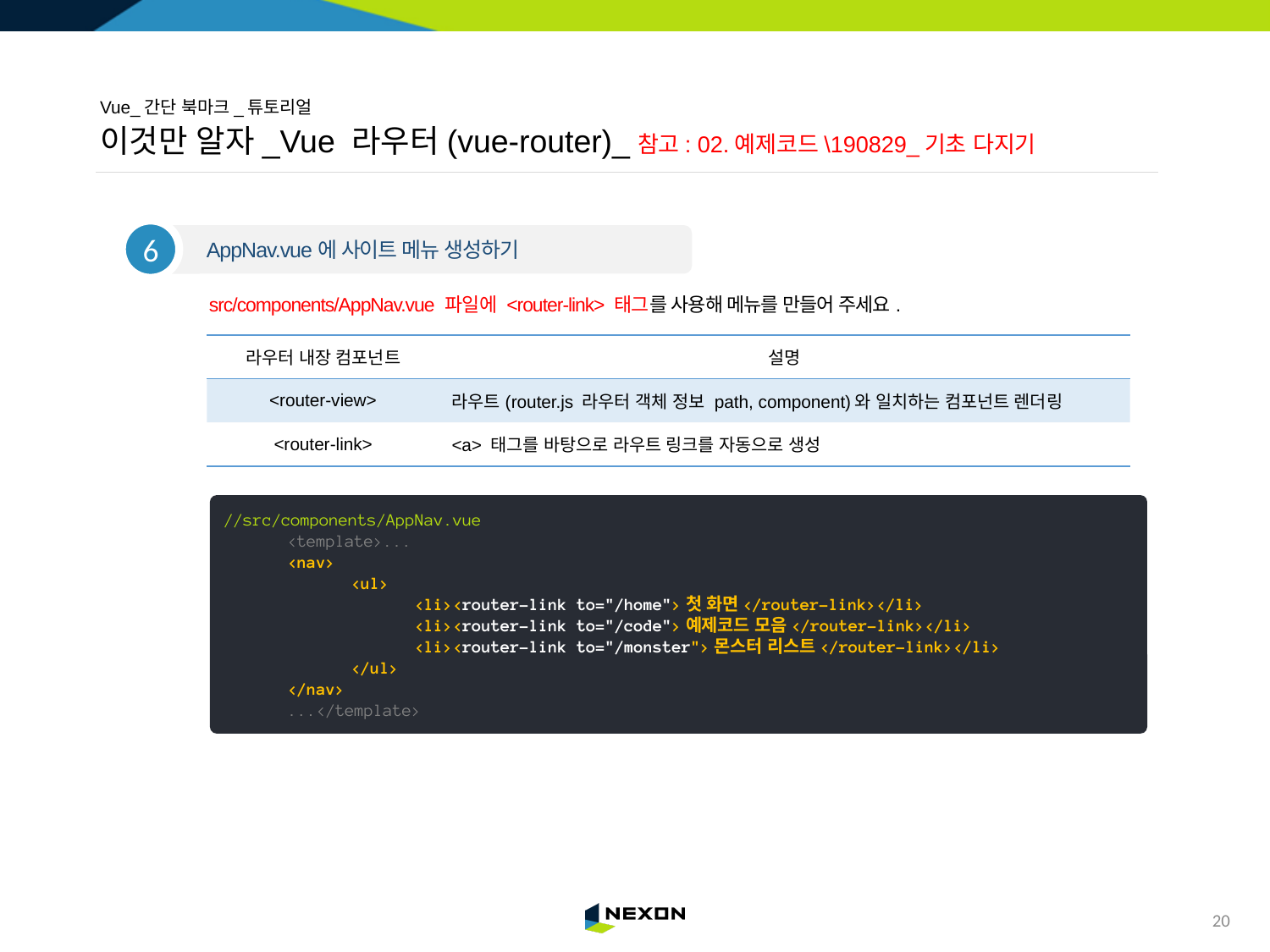

# Vue_간단 북마크_튜토리얼 이것만 알자_Vue 라우터(vue-router)_참고: 02.예제코드\190829_기초 다지기
6
AppNav.vue에 사이트 메뉴 생성하기
src/components/AppNav.vue 파일에 <router-link> 태그를 사용해 메뉴를 만들어 주세요.
| 라우터 내장 컴포넌트 | 설명 |
| --- | --- |
| <router-view> | 라우트(router.js 라우터 객체 정보 path, component)와 일치하는 컴포넌트 렌더링 |
| <router-link> | <a> 태그를 바탕으로 라우트 링크를 자동으로 생성 |
//src/components/AppNav.vue
<template>...
<nav>
<ul>
<li><router-link to="/home">첫 화면</router-link></li>
<li><router-link to="/code">예제코드 모음</router-link></li>
<li><router-link to="/monster">몬스터 리스트</router-link></li>
</ul>
</nav>
...</template>
20